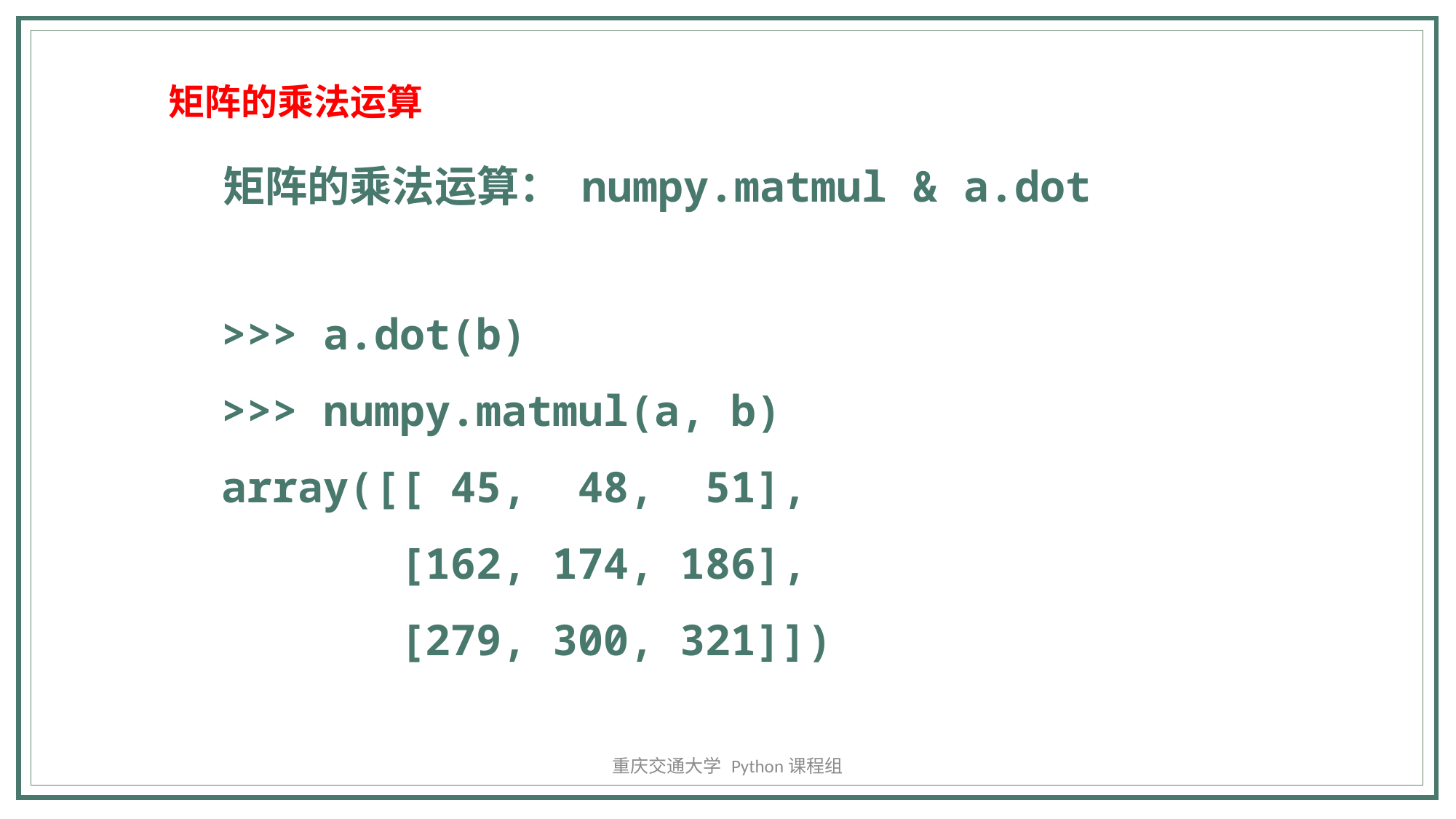

矩阵的乘法运算
矩阵的乘法运算： numpy.matmul & a.dot
>>> a.dot(b)
>>> numpy.matmul(a, b)
array([[ 45,  48,  51],
       [162, 174, 186],
       [279, 300, 321]])
重庆交通大学 Python课程组